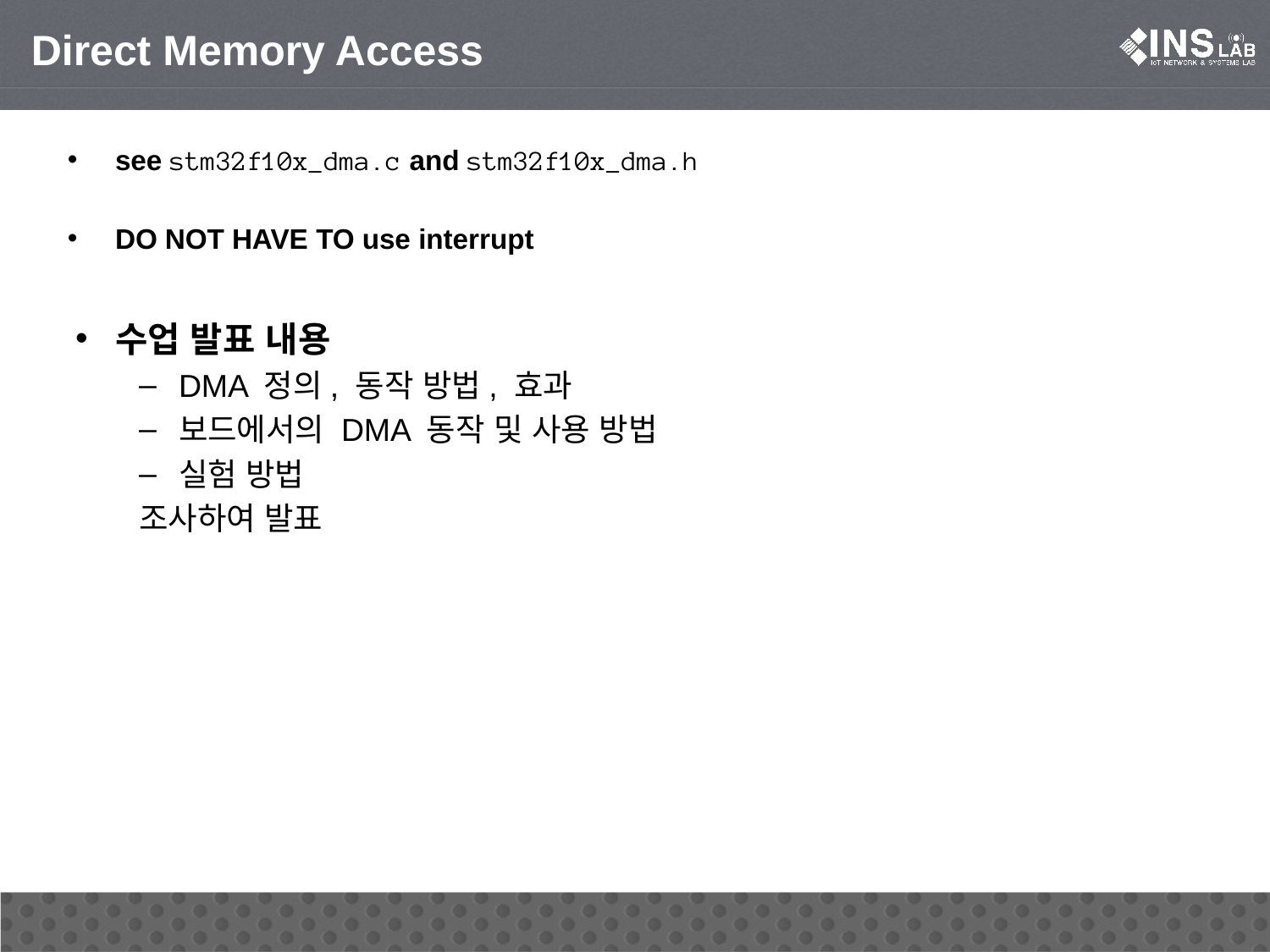

Direct Memory Access
see stm32f10x_dma.c and stm32f10x_dma.h

DO NOT HAVE TO use interrupt

수업 발표 내용
DMA 정의, 동작 방법, 효과
보드에서의 DMA 동작 및 사용 방법
실험 방법
조사하여 발표